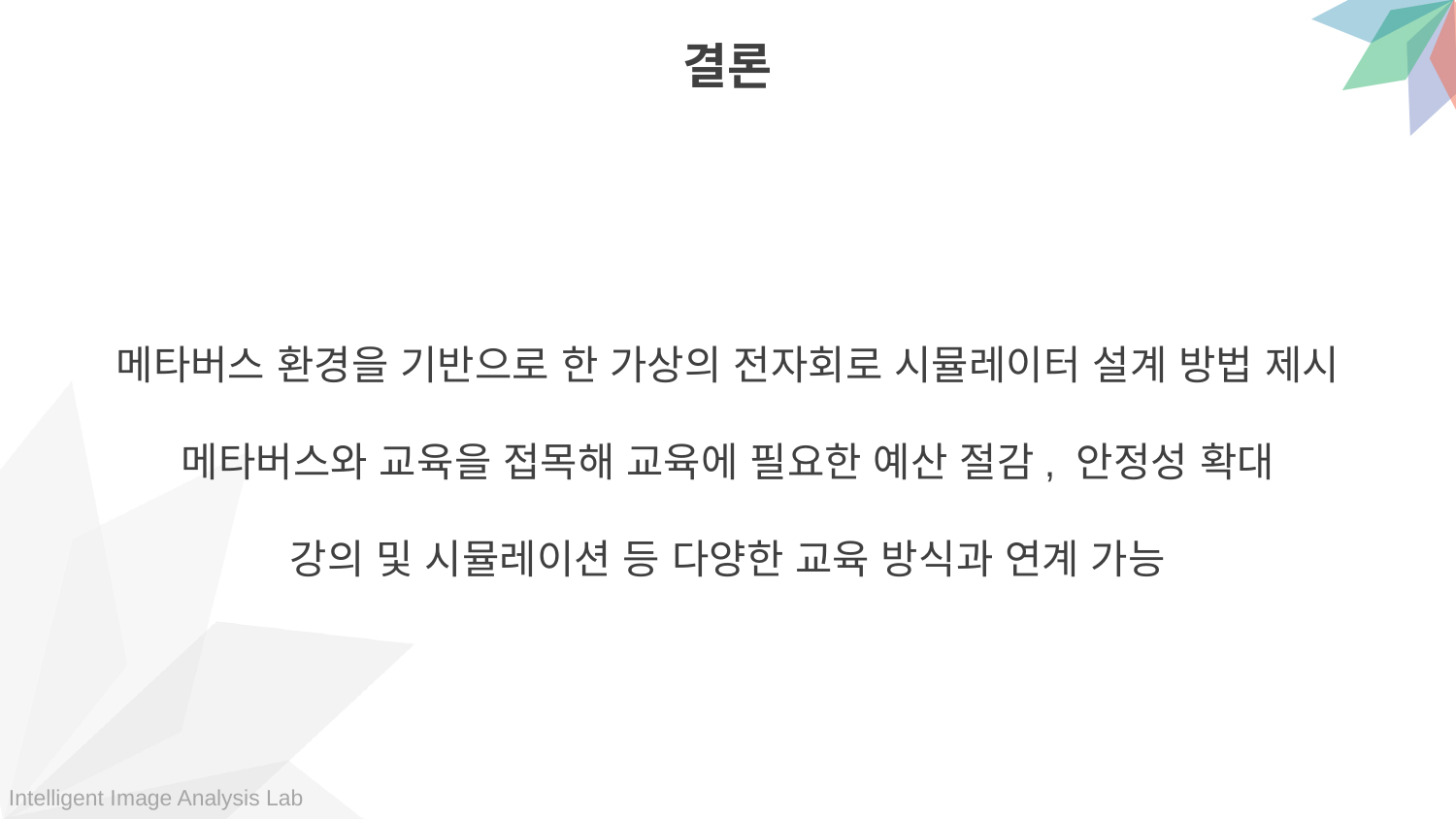

결론
메타버스 환경을 기반으로 한 가상의 전자회로 시뮬레이터 설계 방법 제시
메타버스와 교육을 접목해 교육에 필요한 예산 절감, 안정성 확대
강의 및 시뮬레이션 등 다양한 교육 방식과 연계 가능